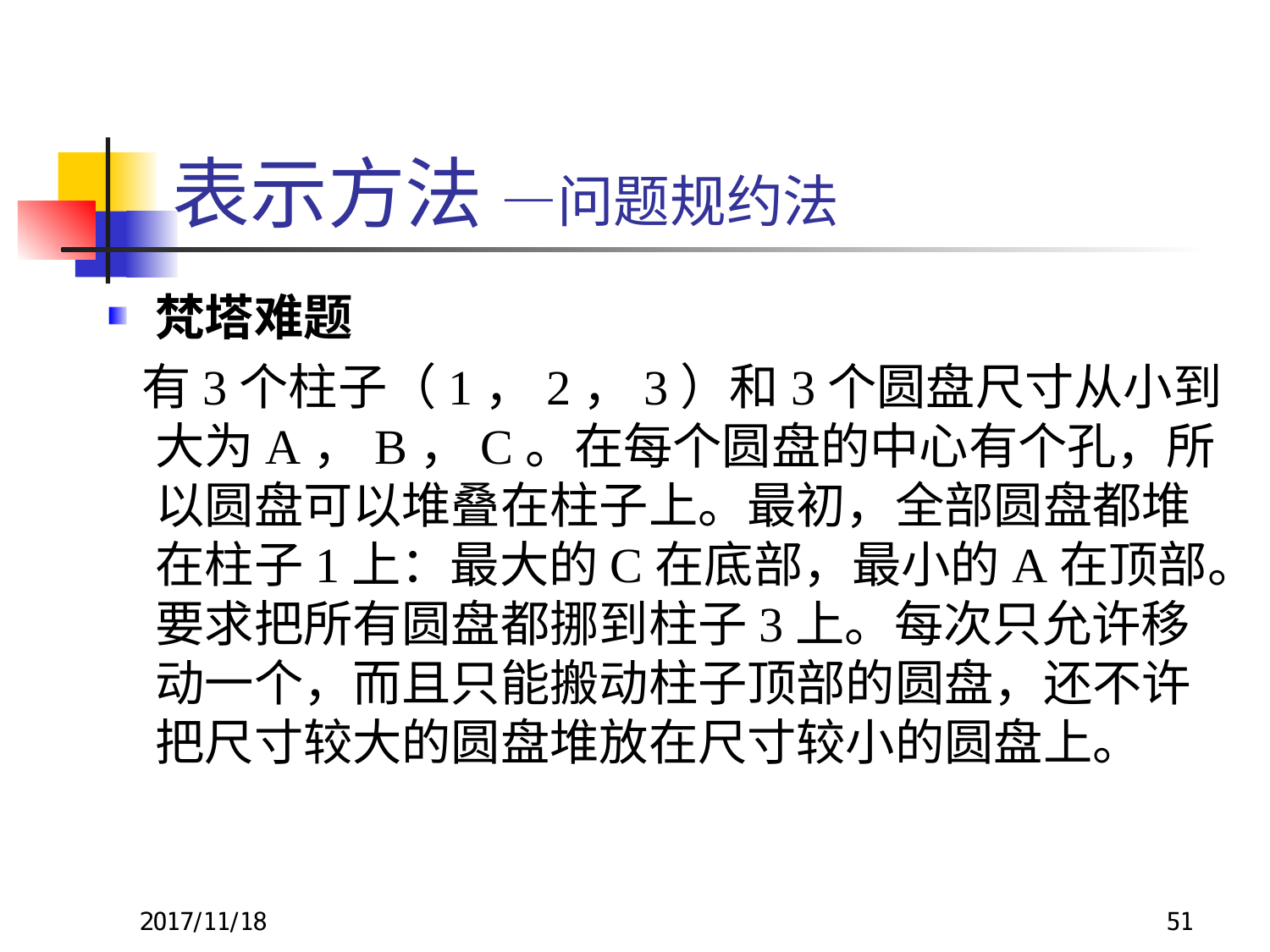

# 表示方法 —问题规约法
梵塔难题
  有3个柱子（1，2，3）和3个圆盘尺寸从小到大为A，B，C。在每个圆盘的中心有个孔，所以圆盘可以堆叠在柱子上。最初，全部圆盘都堆在柱子1上：最大的C在底部，最小的A在顶部。要求把所有圆盘都挪到柱子3上。每次只允许移动一个，而且只能搬动柱子顶部的圆盘，还不许把尺寸较大的圆盘堆放在尺寸较小的圆盘上。

2017/11/18
51